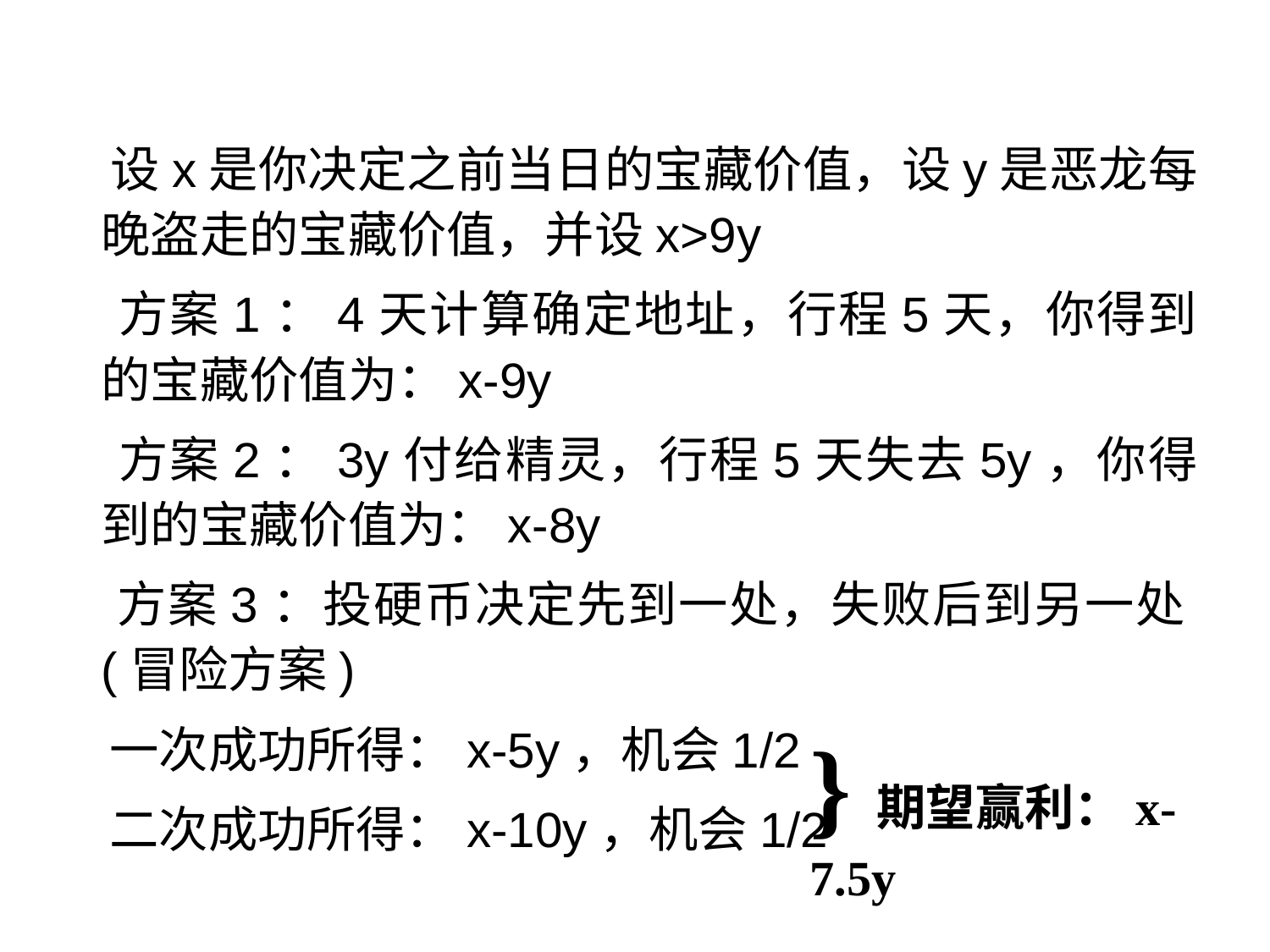

设x是你决定之前当日的宝藏价值，设y是恶龙每晚盗走的宝藏价值，并设x>9y
    方案1：4天计算确定地址，行程5天，你得到的宝藏价值为：x-9y
    方案2：3y付给精灵，行程5天失去5y，你得到的宝藏价值为：x-8y
    方案3：投硬币决定先到一处，失败后到另一处(冒险方案)
    一次成功所得：x-5y，机会1/2
    二次成功所得：x-10y，机会1/2
}期望赢利：x-7.5y